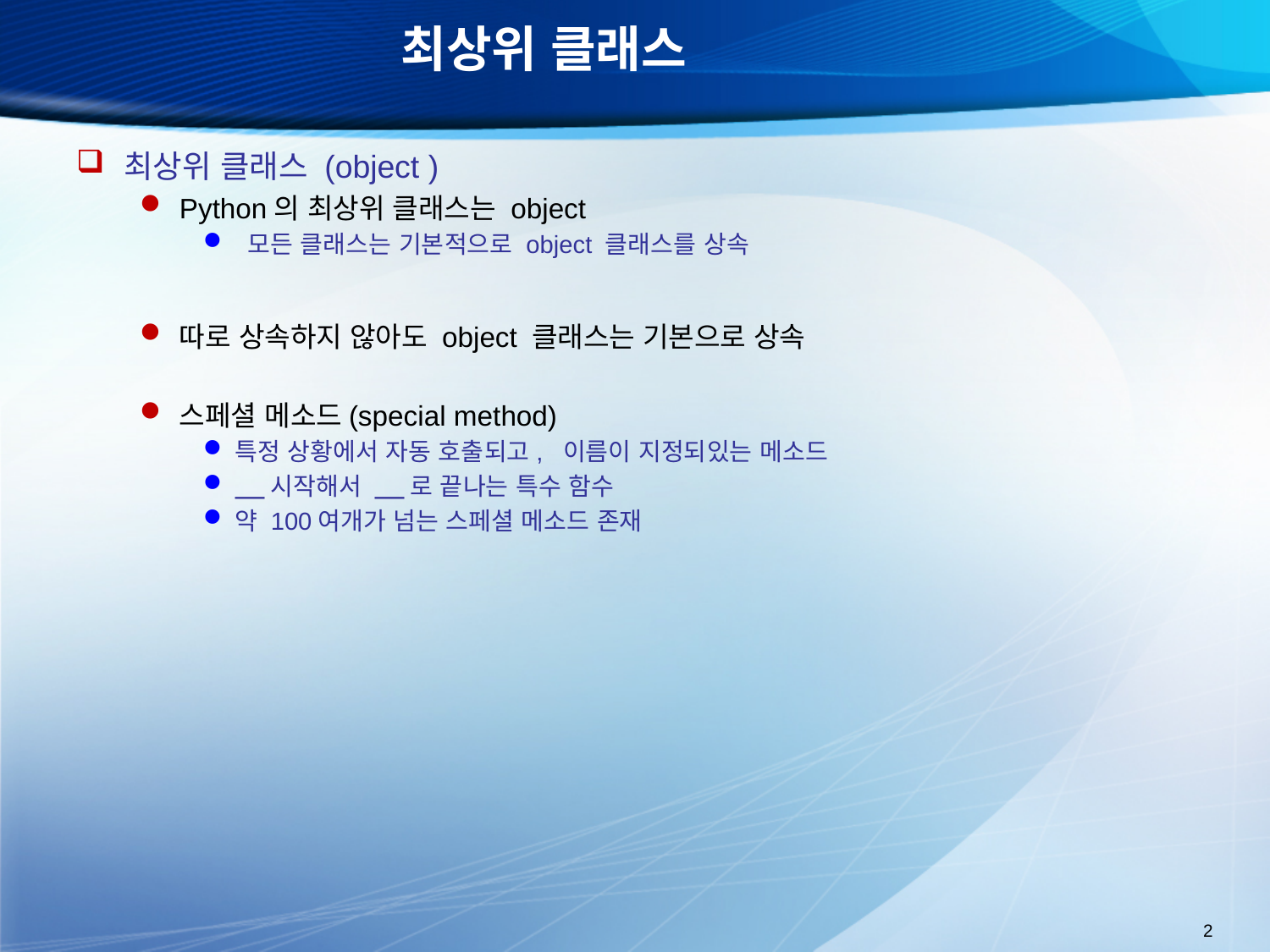

# 최상위 클래스
최상위 클래스 (object )
Python의 최상위 클래스는 object
 모든 클래스는 기본적으로 object 클래스를 상속

따로 상속하지 않아도 object 클래스는 기본으로 상속

스페셜 메소드(special method)
특정 상황에서 자동 호출되고,  이름이 지정되있는 메소드
__시작해서 __로 끝나는 특수 함수
약 100여개가 넘는 스페셜 메소드 존재